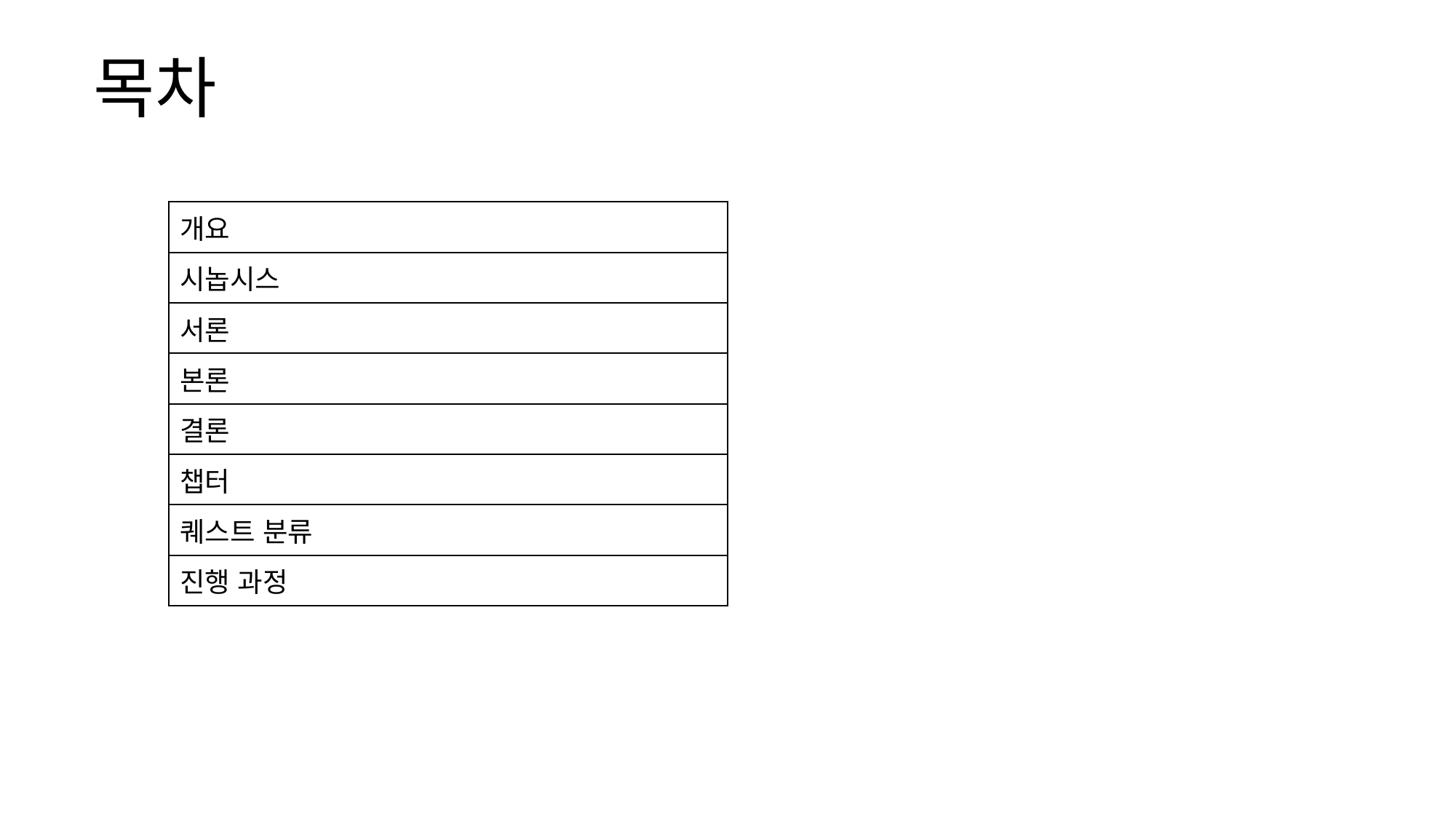

목차
| 개요 |
| --- |
| 시놉시스 |
| 서론 |
| 본론 |
| 결론 |
| 챕터 |
| 퀘스트 분류 |
| 진행 과정 |